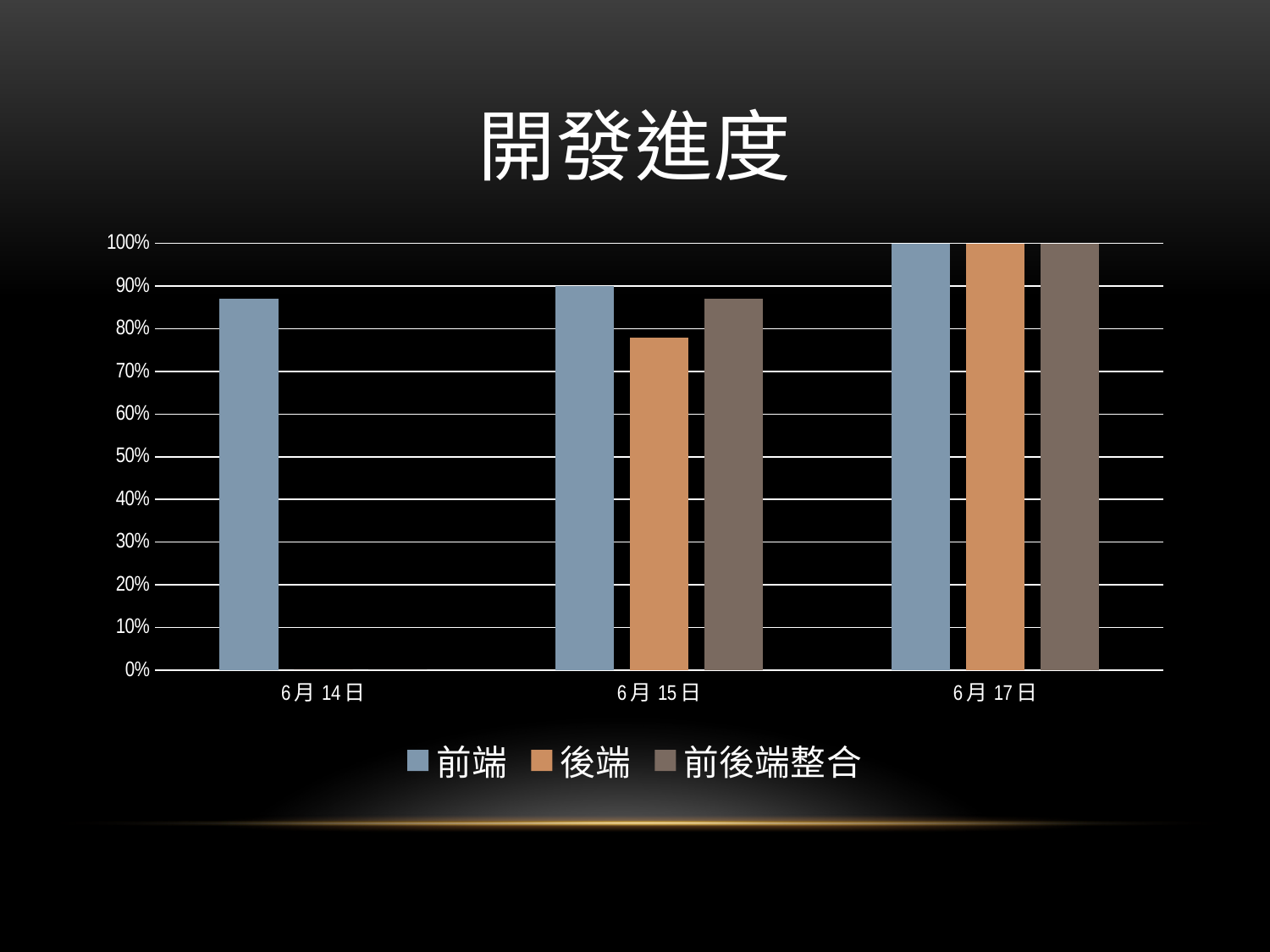

# 開發進度

### Chart

| Category | 前端 | 後端 | 前後端整合 |
|---|---|---|---|
| 42535 | 0.87 | 0.0 | 0.0 |
| 42536 | 0.9 | 0.78 | 0.87 |
| 42538 | 1.0 | 1.0 | 1.0 |